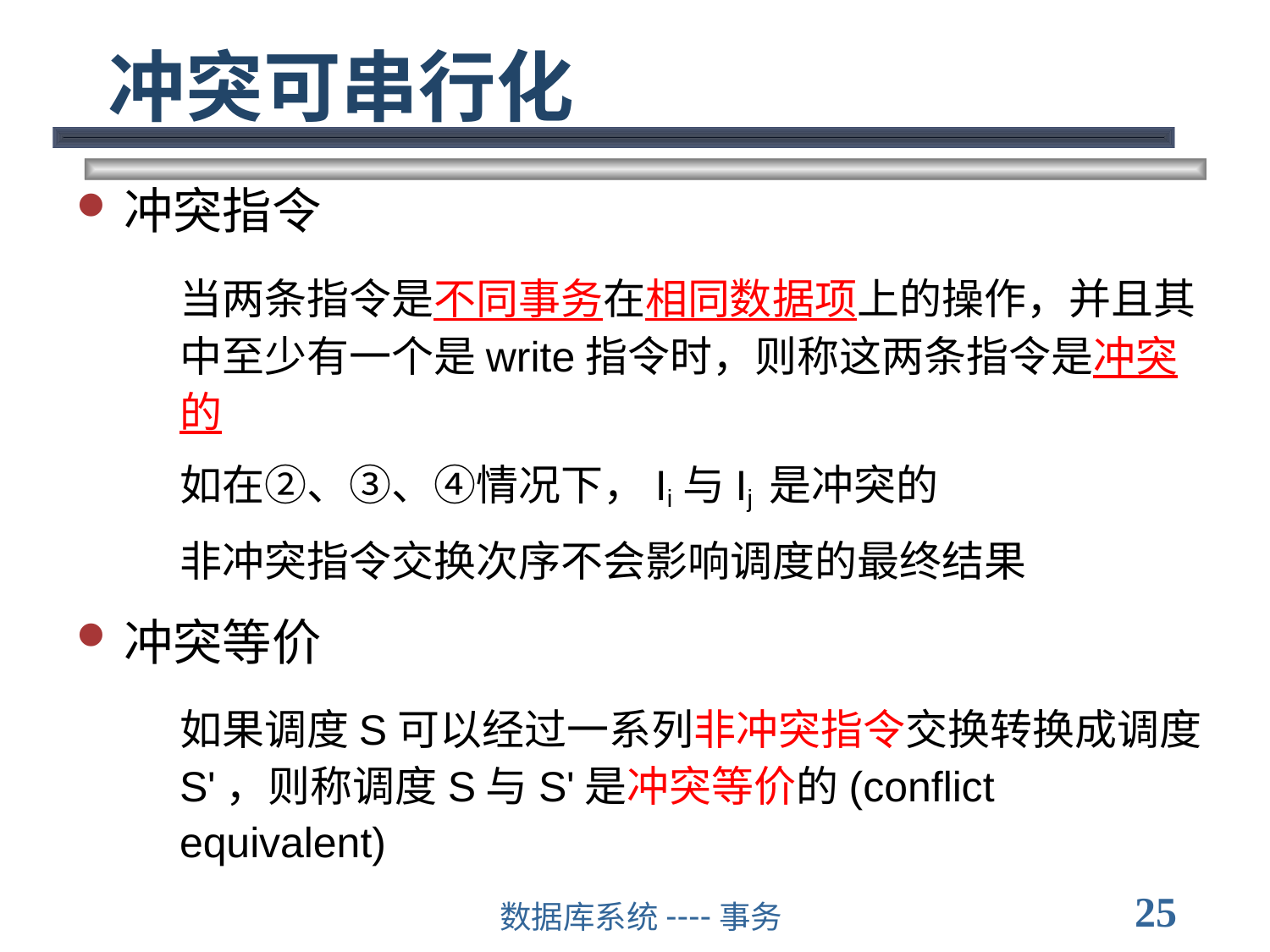

# 冲突可串行化
冲突指令
	当两条指令是不同事务在相同数据项上的操作，并且其中至少有一个是write指令时，则称这两条指令是冲突的
	如在②、③、④情况下，Ii与Ij 是冲突的
	非冲突指令交换次序不会影响调度的最终结果
冲突等价
	如果调度S可以经过一系列非冲突指令交换转换成调度S'，则称调度S与S'是冲突等价的(conflict equivalent)
25
数据库系统----事务